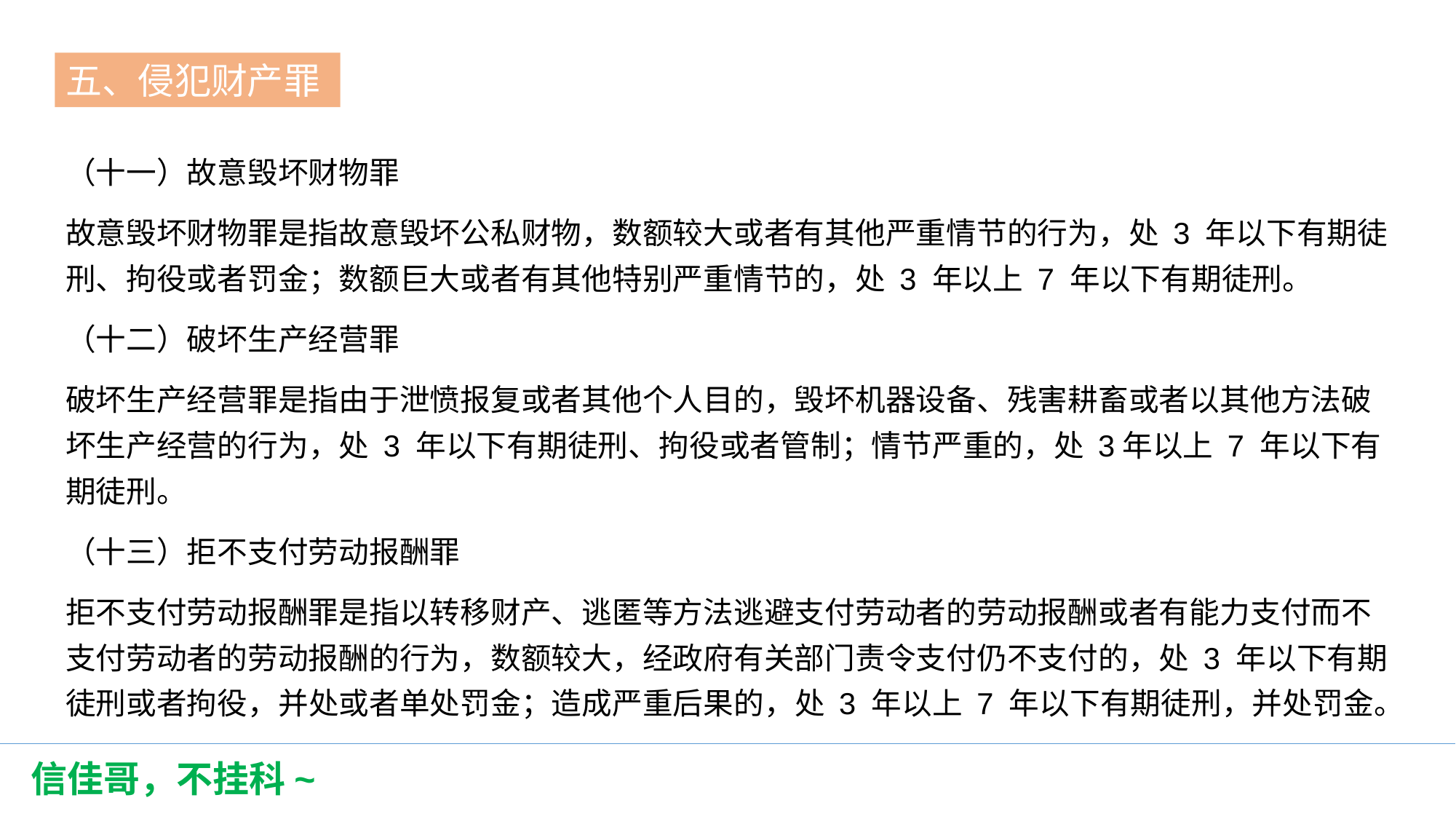

五、侵犯财产罪
第一节
（十一）故意毁坏财物罪
故意毁坏财物罪是指故意毁坏公私财物，数额较大或者有其他严重情节的行为，处 3 年以下有期徒刑、拘役或者罚金；数额巨大或者有其他特别严重情节的，处 3 年以上 7 年以下有期徒刑。
（十二）破坏生产经营罪
破坏生产经营罪是指由于泄愤报复或者其他个人目的，毁坏机器设备、残害耕畜或者以其他方法破坏生产经营的行为，处 3 年以下有期徒刑、拘役或者管制；情节严重的，处 3年以上 7 年以下有期徒刑。
（十三）拒不支付劳动报酬罪
拒不支付劳动报酬罪是指以转移财产、逃匿等方法逃避支付劳动者的劳动报酬或者有能力支付而不支付劳动者的劳动报酬的行为，数额较大，经政府有关部门责令支付仍不支付的，处 3 年以下有期徒刑或者拘役，并处或者单处罚金；造成严重后果的，处 3 年以上 7 年以下有期徒刑，并处罚金。